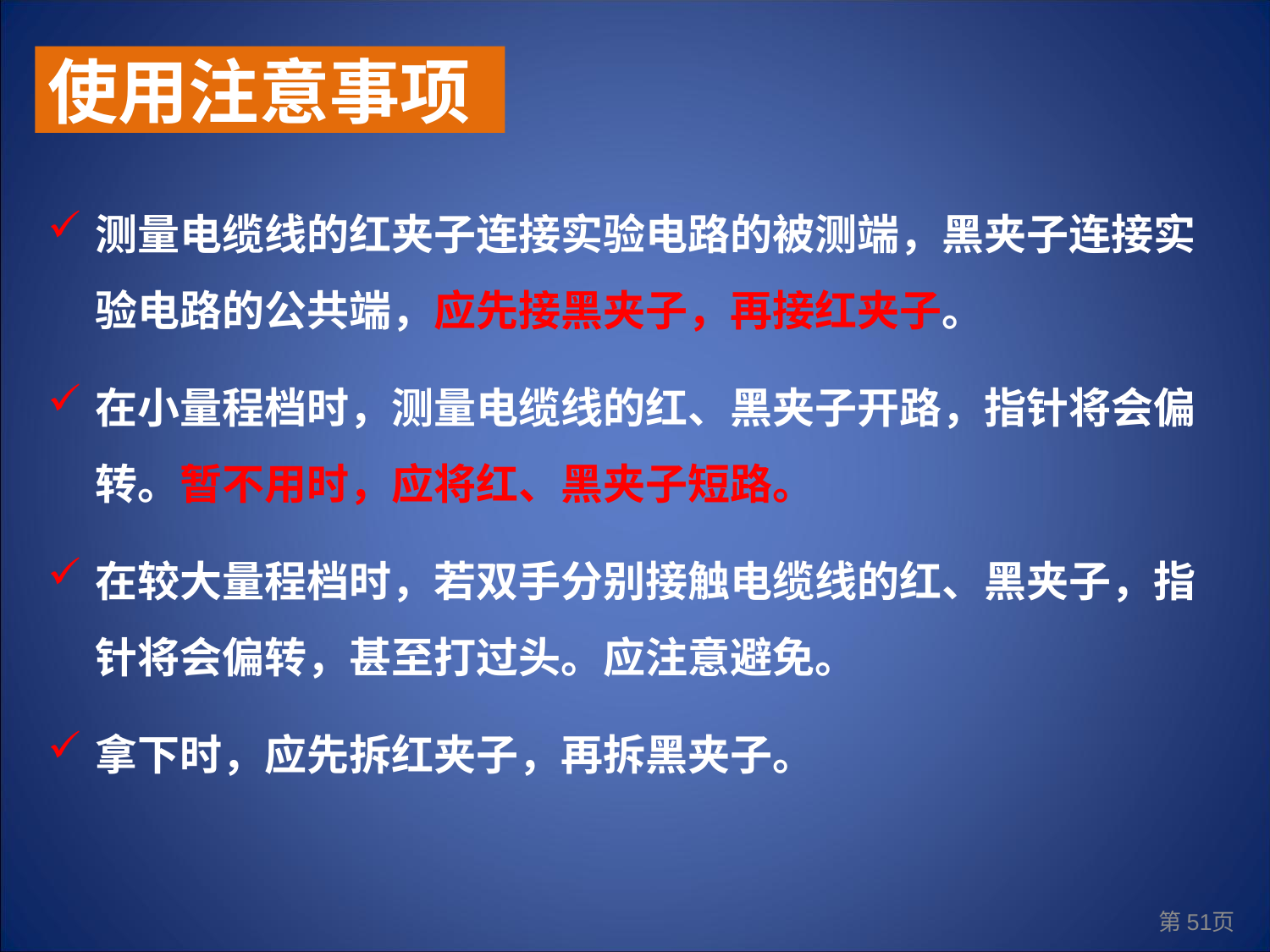

使用注意事项
测量电缆线的红夹子连接实验电路的被测端，黑夹子连接实验电路的公共端，应先接黑夹子，再接红夹子。
在小量程档时，测量电缆线的红、黑夹子开路，指针将会偏转。暂不用时，应将红、黑夹子短路。
在较大量程档时，若双手分别接触电缆线的红、黑夹子，指针将会偏转，甚至打过头。应注意避免。
拿下时，应先拆红夹子，再拆黑夹子。